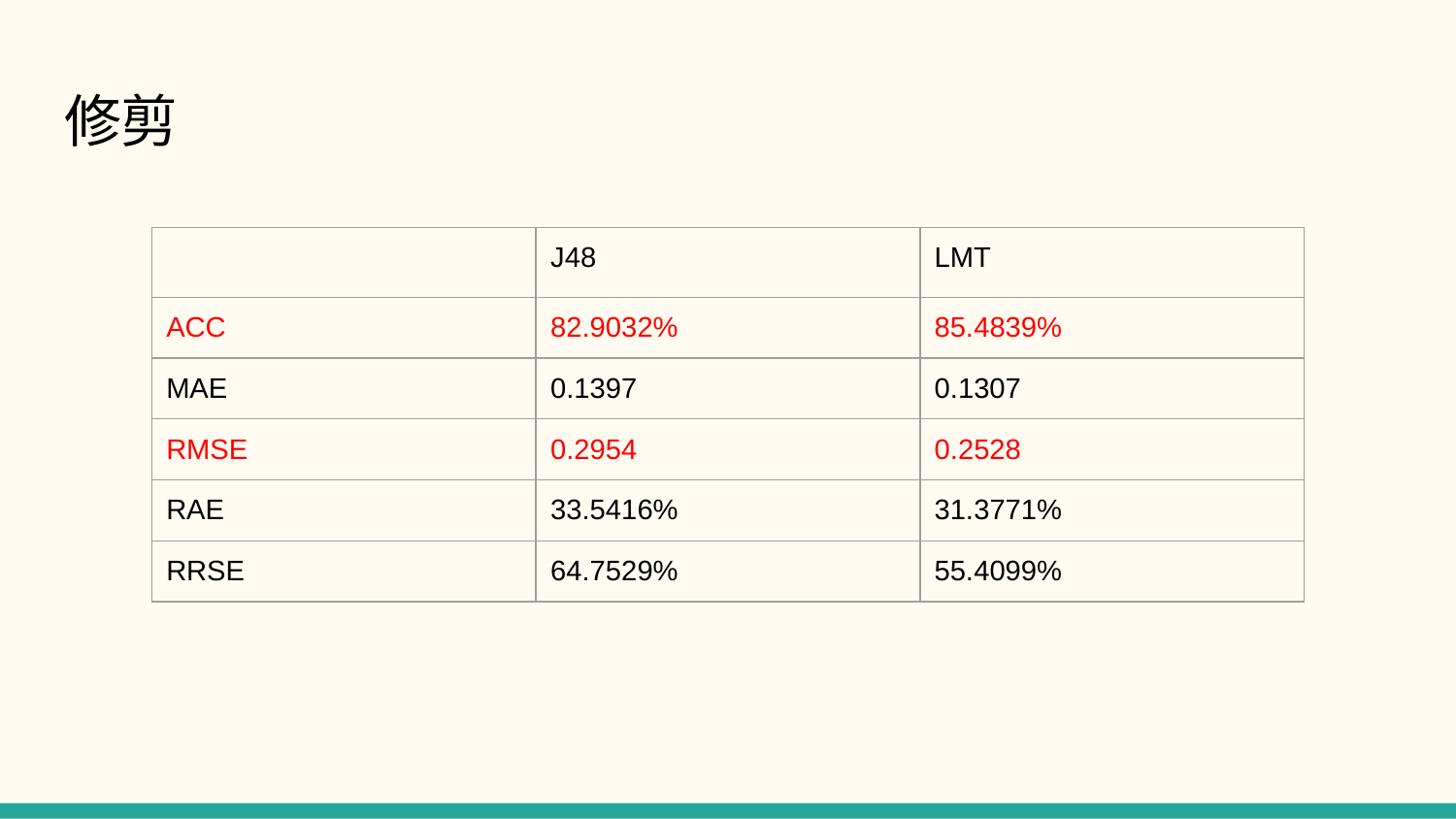

# 修剪
|  | J48 | LMT |
| --- | --- | --- |
| ACC | 82.9032% | 85.4839% |
| MAE | 0.1397 | 0.1307 |
| RMSE | 0.2954 | 0.2528 |
| RAE | 33.5416% | 31.3771% |
| RRSE | 64.7529% | 55.4099% |